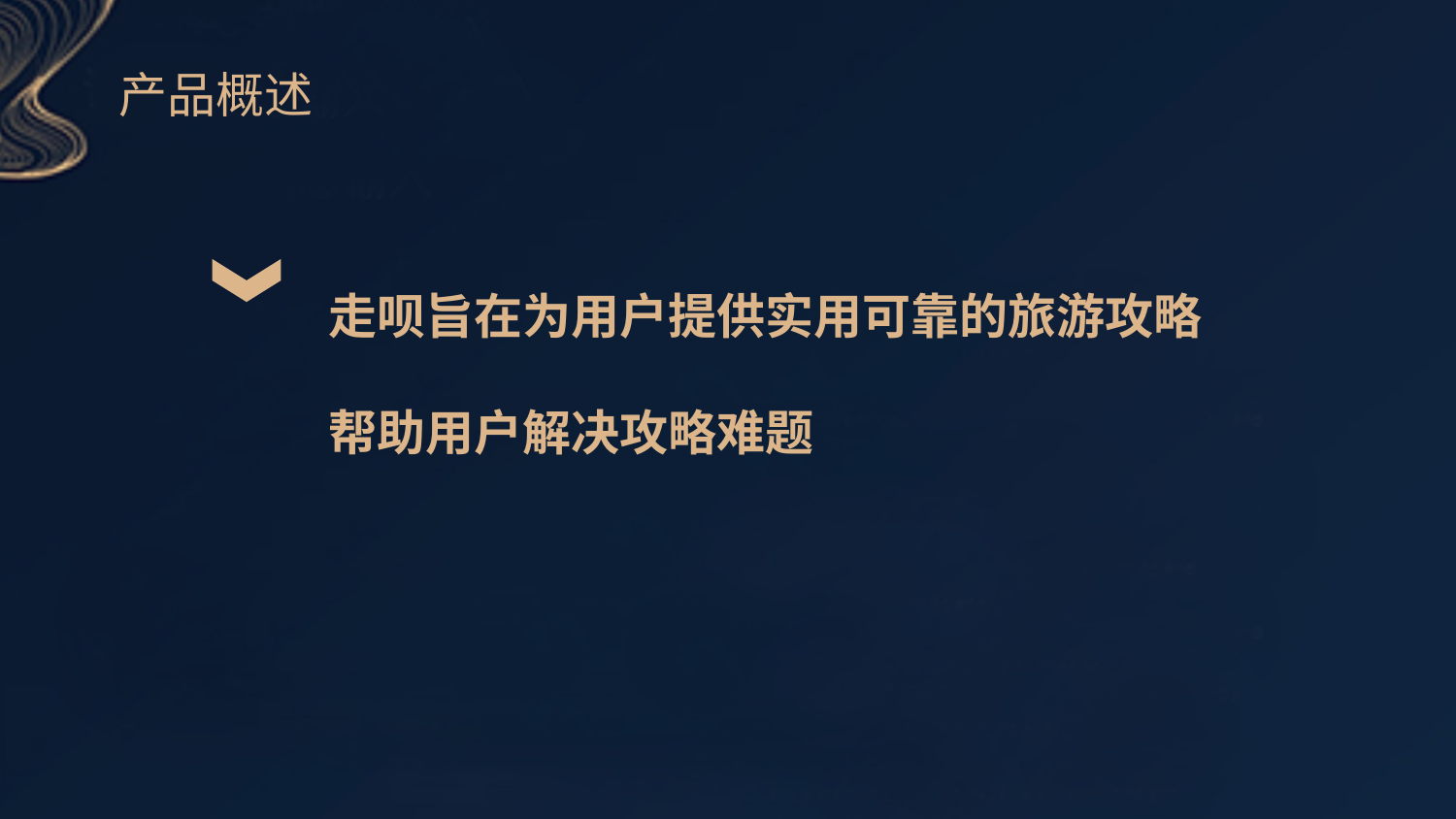

产品概述

走呗旨在为用户提供实用可靠的旅游攻略

帮助用户解决攻略难题